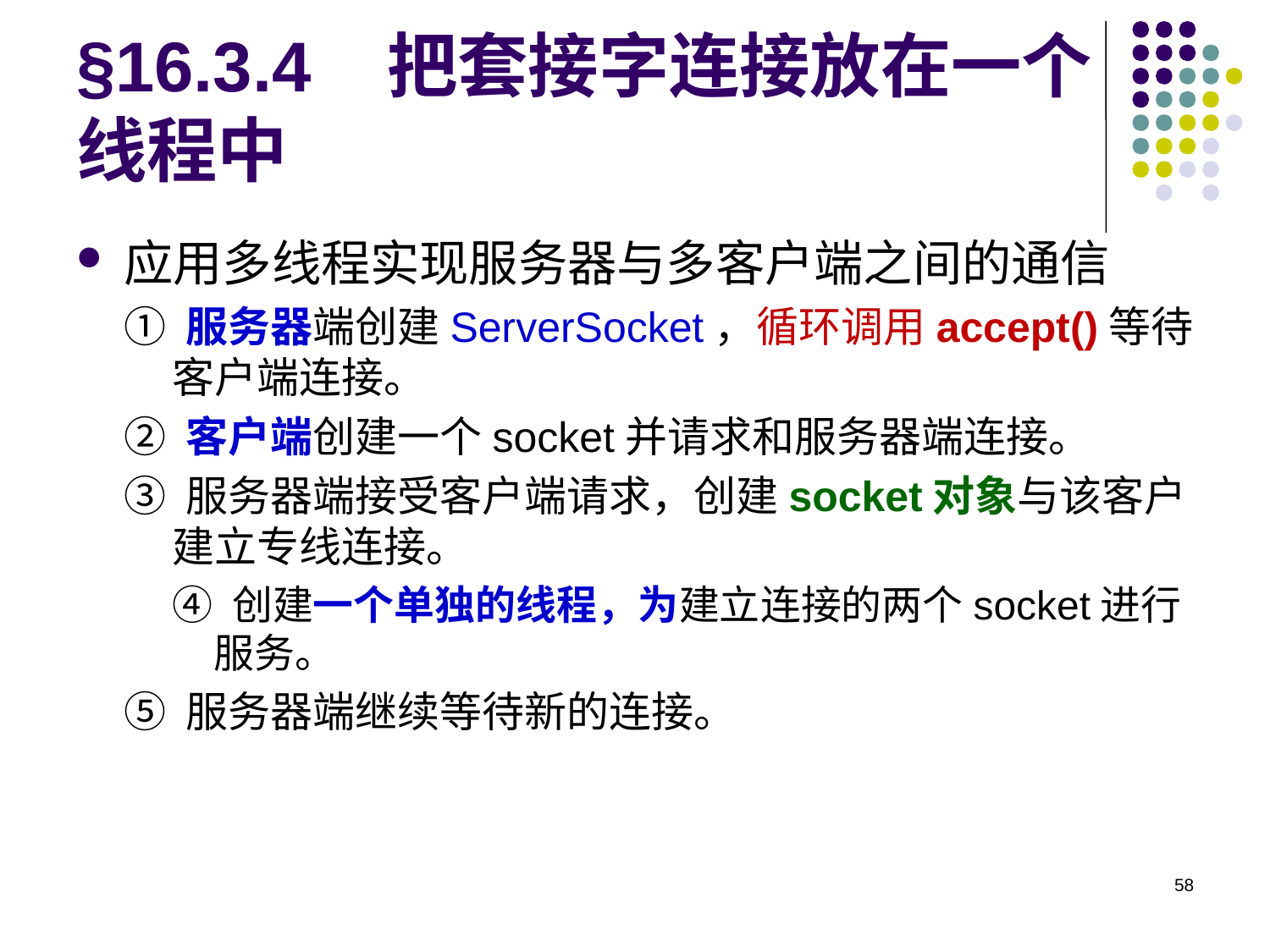

# §16.3.4   把套接字连接放在一个线程中
应用多线程实现服务器与多客户端之间的通信
① 服务器端创建ServerSocket，循环调用accept()等待客户端连接。
② 客户端创建一个socket并请求和服务器端连接。
③ 服务器端接受客户端请求，创建socket对象与该客户建立专线连接。
④ 创建一个单独的线程，为建立连接的两个socket进行服务。
⑤ 服务器端继续等待新的连接。

58